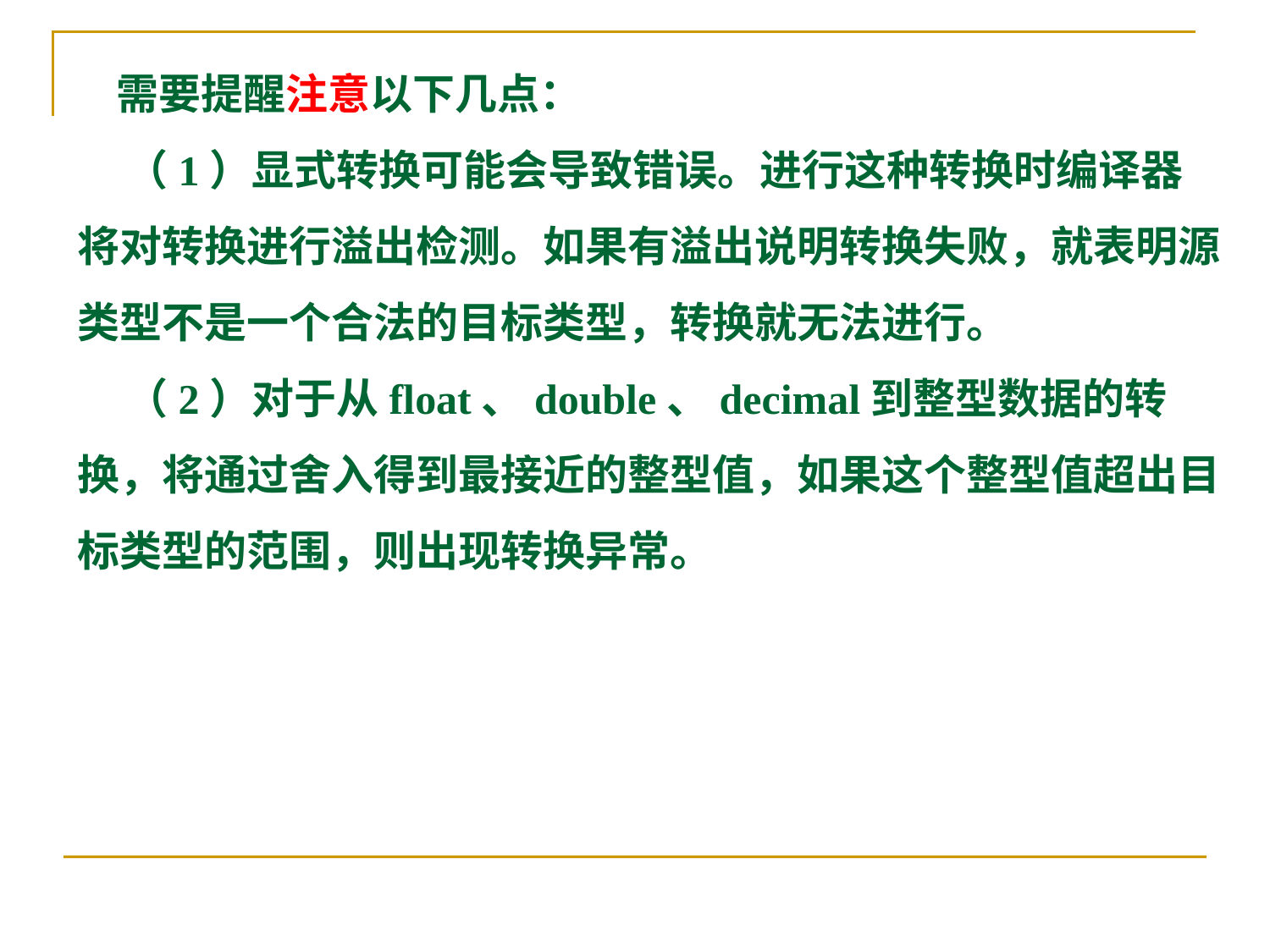

需要提醒注意以下几点：
    （1）显式转换可能会导致错误。进行这种转换时编译器将对转换进行溢出检测。如果有溢出说明转换失败，就表明源类型不是一个合法的目标类型，转换就无法进行。
    （2）对于从float、double、decimal到整型数据的转换，将通过舍入得到最接近的整型值，如果这个整型值超出目标类型的范围，则出现转换异常。